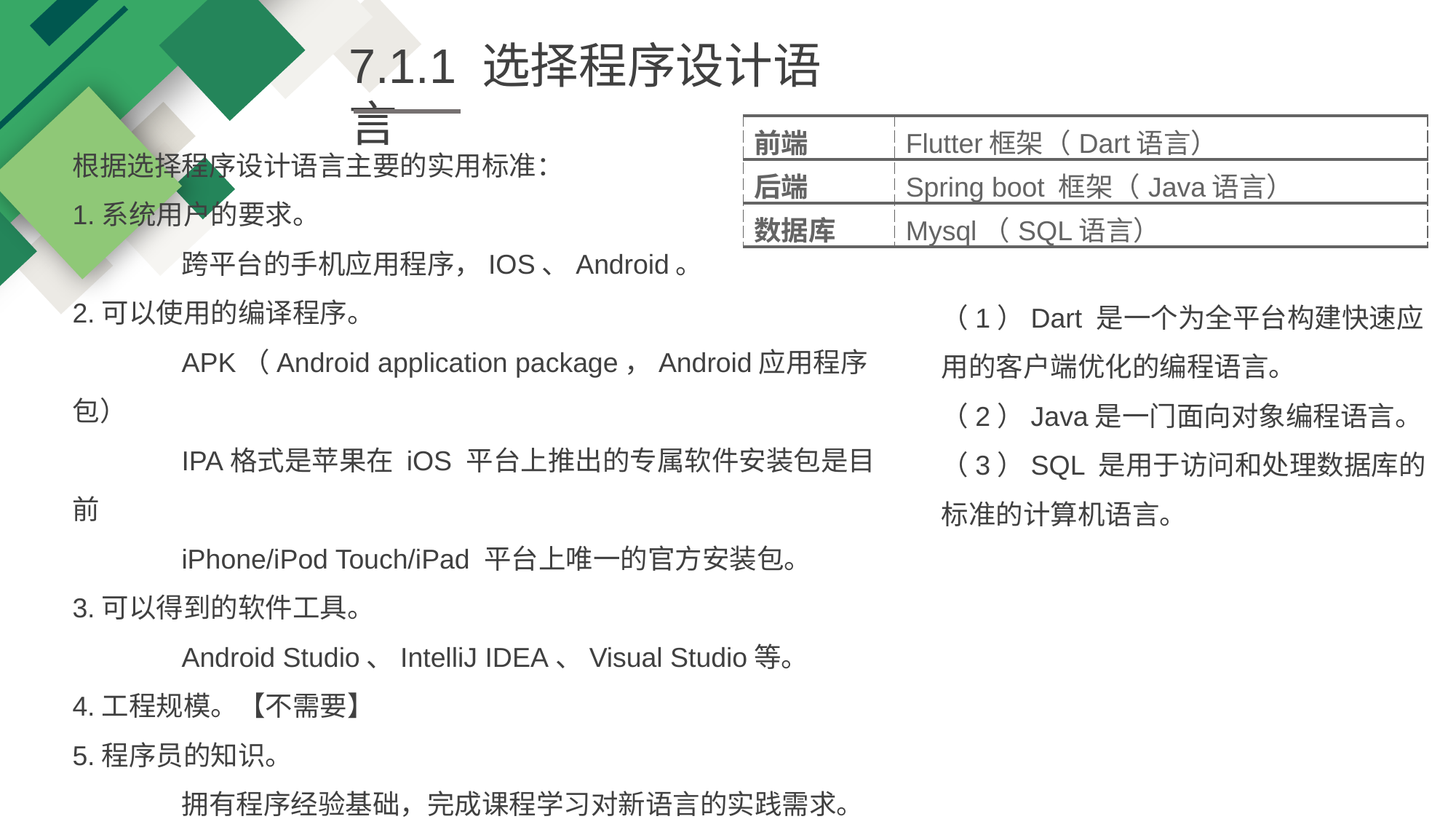

7.1.1 选择程序设计语言
| 前端 | Flutter框架（Dart语言） |
| --- | --- |
| 后端 | Spring boot 框架（Java语言） |
| 数据库 | Mysql（SQL语言） |
根据选择程序设计语言主要的实用标准：
1.系统用户的要求。
	跨平台的手机应用程序，IOS、Android。
2.可以使用的编译程序。
	APK（Android application package，Android应用程序包）
	IPA格式是苹果在 iOS 平台上推出的专属软件安装包是目前
	iPhone/iPod Touch/iPad 平台上唯一的官方安装包。
3.可以得到的软件工具。
	Android Studio、IntelliJ IDEA、Visual Studio等。
4.工程规模。【不需要】
5.程序员的知识。
	拥有程序经验基础，完成课程学习对新语言的实践需求。
6.软件的可移植性要求。【不考虑】
7.软件的应用领域。
（1）Dart 是一个为全平台构建快速应用的客户端优化的编程语言。
（2）Java是一门面向对象编程语言。
（3）SQL 是用于访问和处理数据库的标准的计算机语言。